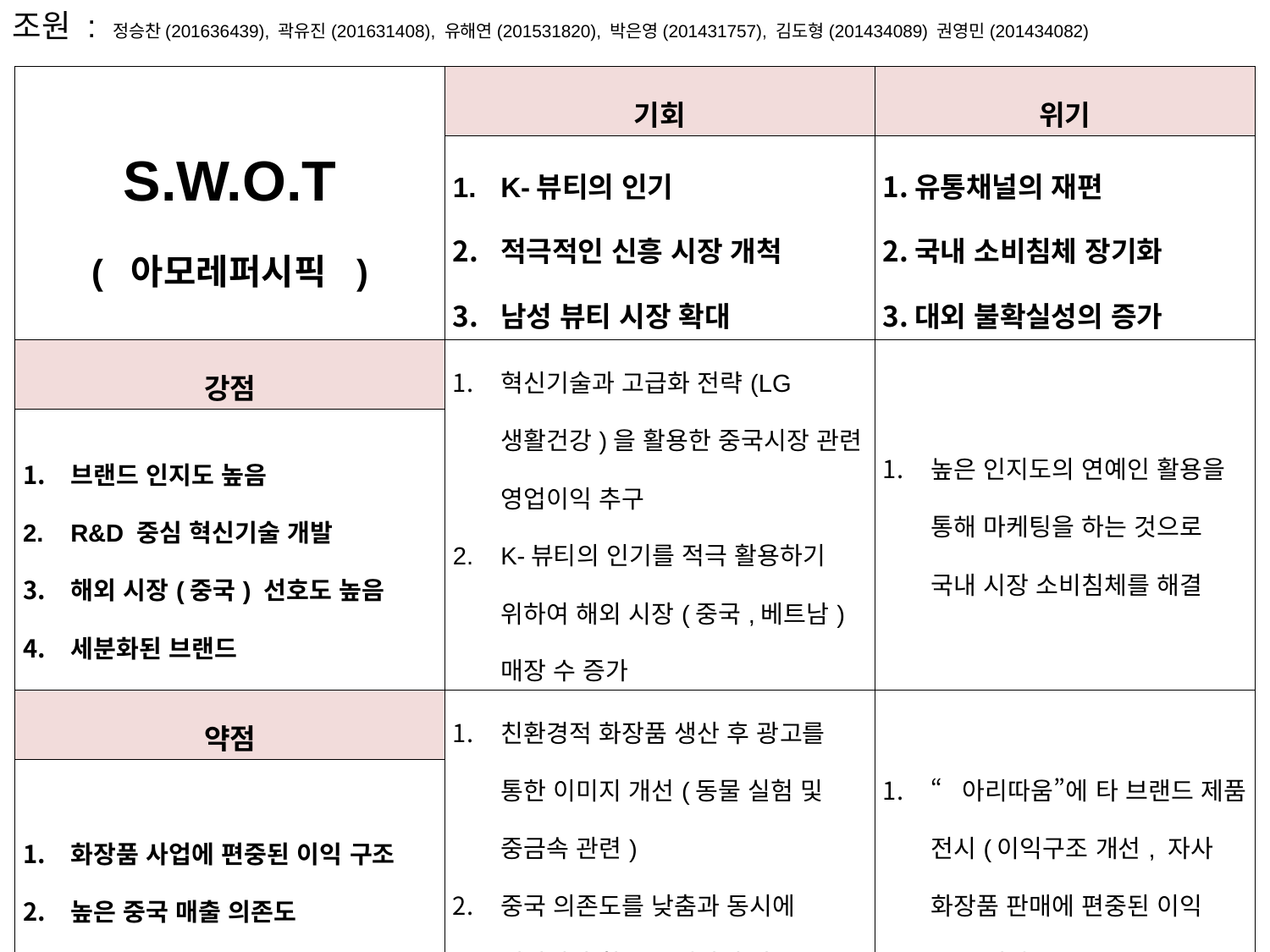

조원 : 정승찬(201636439), 곽유진(201631408), 유해연(201531820), 박은영(201431757), 김도형(201434089) 권영민(201434082)
| S.W.O.T ( 아모레퍼시픽 ) | 기회 | 위기 |
| --- | --- | --- |
|  | K-뷰티의 인기 적극적인 신흥 시장 개척 남성 뷰티 시장 확대 | 유통채널의 재편 국내 소비침체 장기화 대외 불확실성의 증가 |
| 강점 | 혁신기술과 고급화 전략(LG생활건강)을 활용한 중국시장 관련 영업이익 추구 K-뷰티의 인기를 적극 활용하기 위하여 해외 시장(중국,베트남) 매장 수 증가 | 높은 인지도의 연예인 활용을 통해 마케팅을 하는 것으로 국내 시장 소비침체를 해결 |
| 브랜드 인지도 높음 R&D 중심 혁신기술 개발 해외 시장(중국) 선호도 높음 세분화된 브랜드 |  |  |
| 약점 | 친환경적 화장품 생산 후 광고를 통한 이미지 개선(동물 실험 및 중금속 관련) 중국 의존도를 낮춤과 동시에 해외시장 활용을 위하여 타 해외시장(유럽, 동남아 활용) | “아리따움”에 타 브랜드 제품 전시(이익구조 개선, 자사 화장품 판매에 편중된 이익 구조 개선) |
| 화장품 사업에 편중된 이익 구조 높은 중국 매출 의존도 중금속 검출 제품 |  |  |